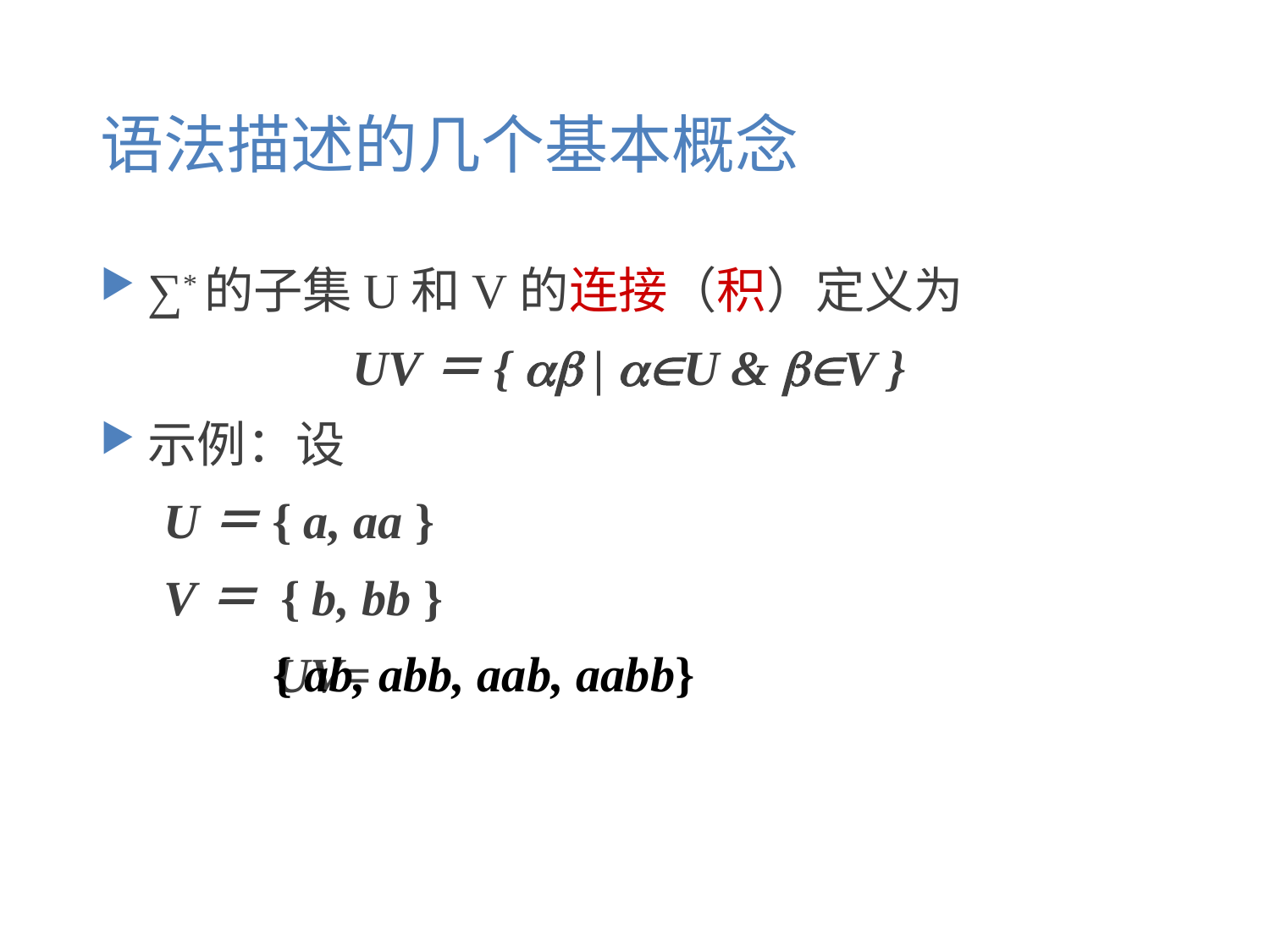

# 语法描述的几个基本概念
∑*的子集U和V的连接（积）定义为
UV＝{ αβ | α∈U & β∈V }
示例：设
U＝{ a, aa }
V＝ { b, bb }
		UV=
{ ab, abb, aab, aabb}